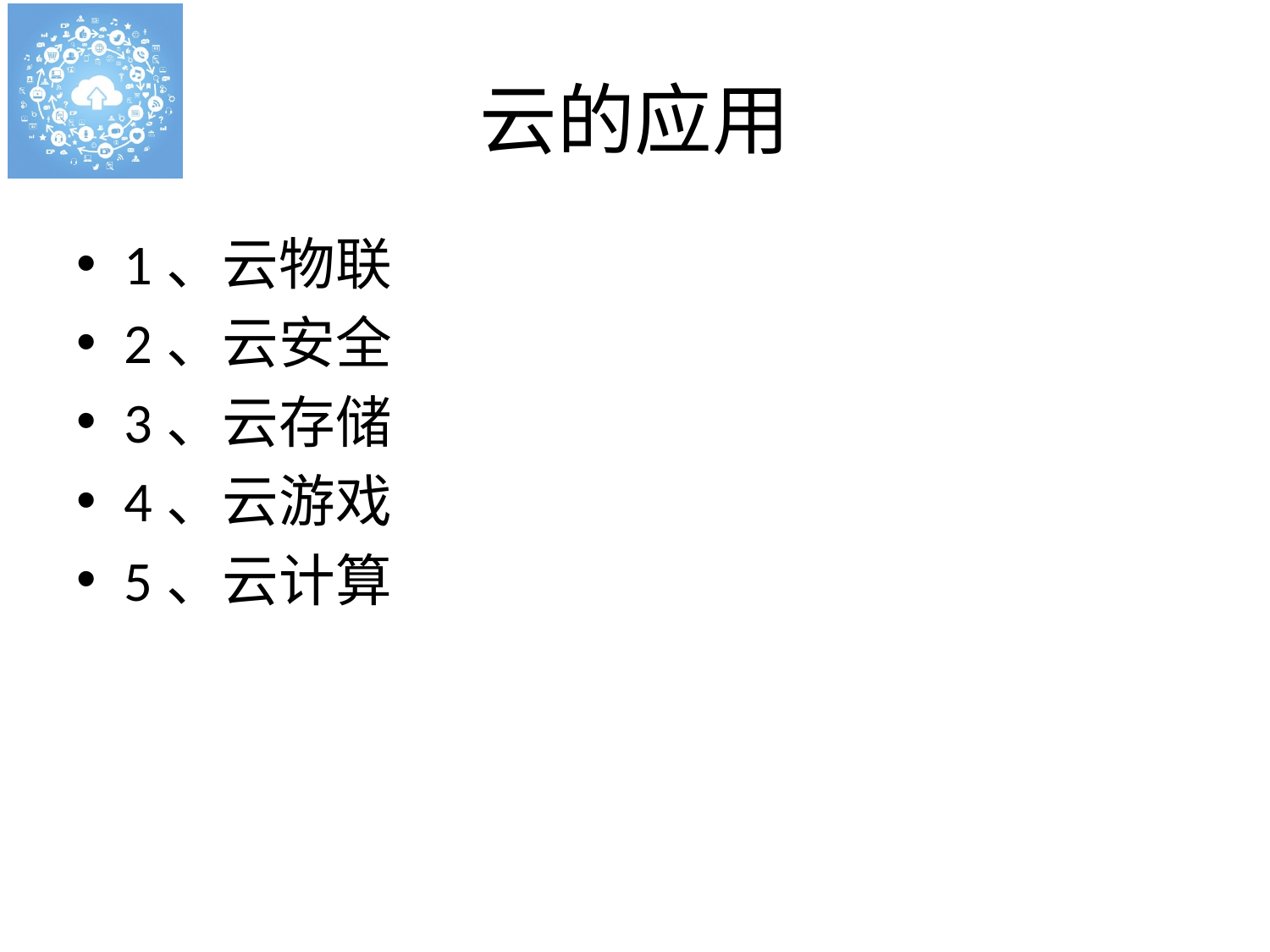

# 云的应用
1、云物联
2、云安全
3、云存储
4、云游戏
5、云计算